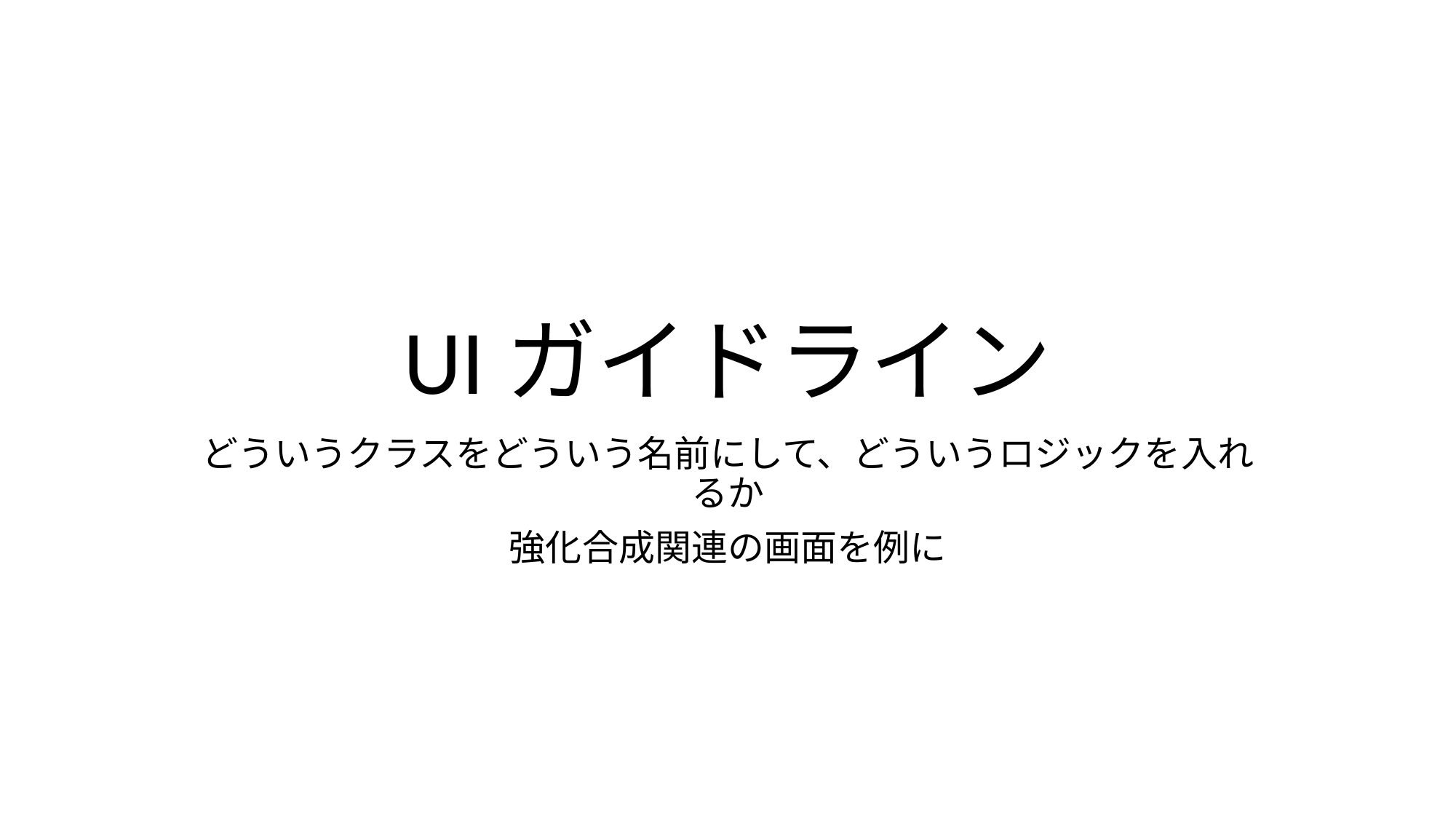

# UIガイドライン
どういうクラスをどういう名前にして、どういうロジックを入れるか
強化合成関連の画面を例に